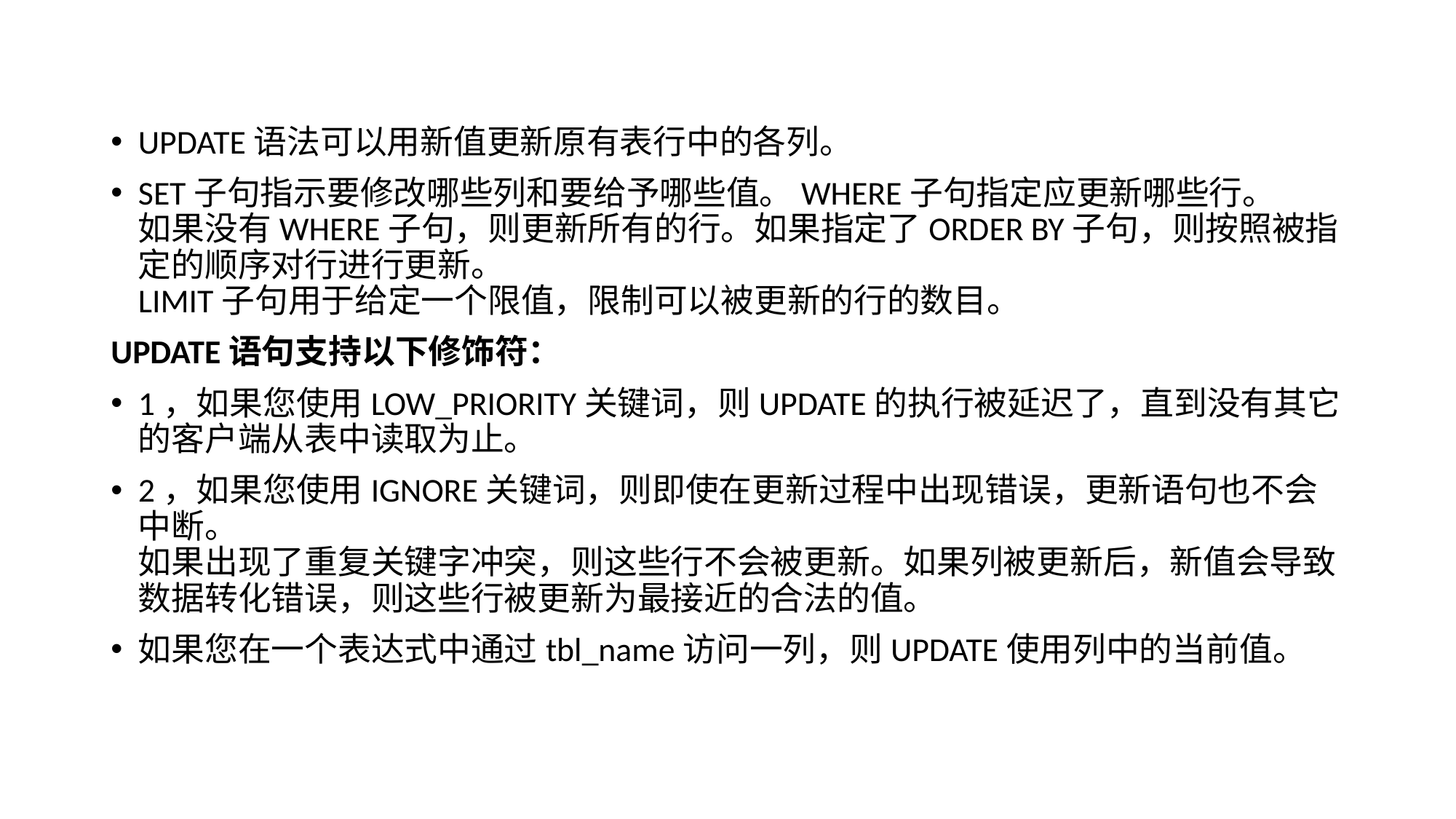

UPDATE语法可以用新值更新原有表行中的各列。
SET子句指示要修改哪些列和要给予哪些值。WHERE子句指定应更新哪些行。
如果没有WHERE子句，则更新所有的行。如果指定了ORDER BY子句，则按照被指定的顺序对行进行更新。
LIMIT子句用于给定一个限值，限制可以被更新的行的数目。
UPDATE语句支持以下修饰符：
1，如果您使用LOW_PRIORITY关键词，则UPDATE的执行被延迟了，直到没有其它的客户端从表中读取为止。
2，如果您使用IGNORE关键词，则即使在更新过程中出现错误，更新语句也不会中断。
如果出现了重复关键字冲突，则这些行不会被更新。如果列被更新后，新值会导致数据转化错误，则这些行被更新为最接近的合法的值。
如果您在一个表达式中通过tbl_name访问一列，则UPDATE使用列中的当前值。